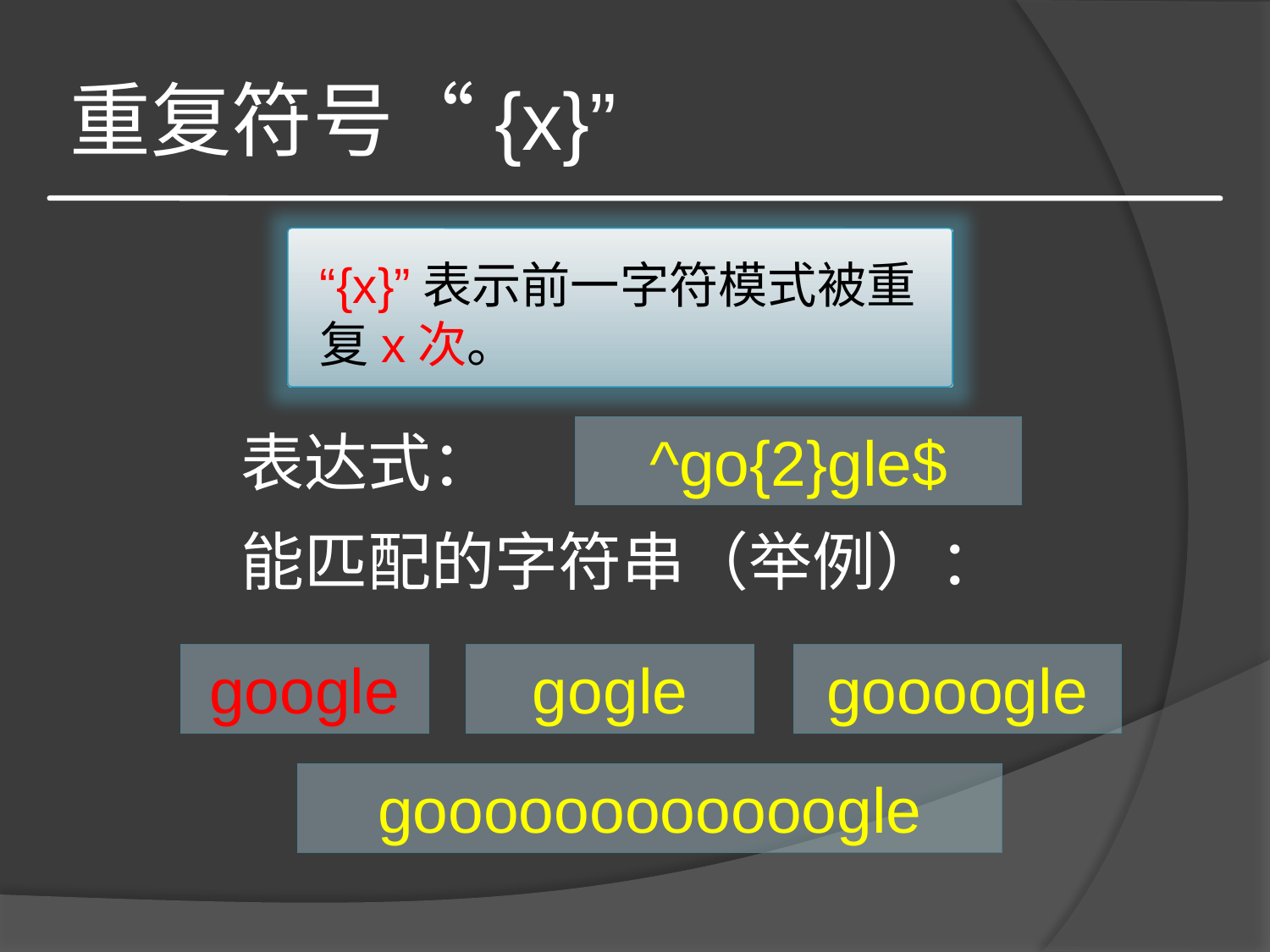

# 重复符号“{x}”

“{x}”表示前一字符模式被重复x次。
表达式：
^go{2}gle$
能匹配的字符串（举例）：
google
gogle
goooogle
goooooooooooogle